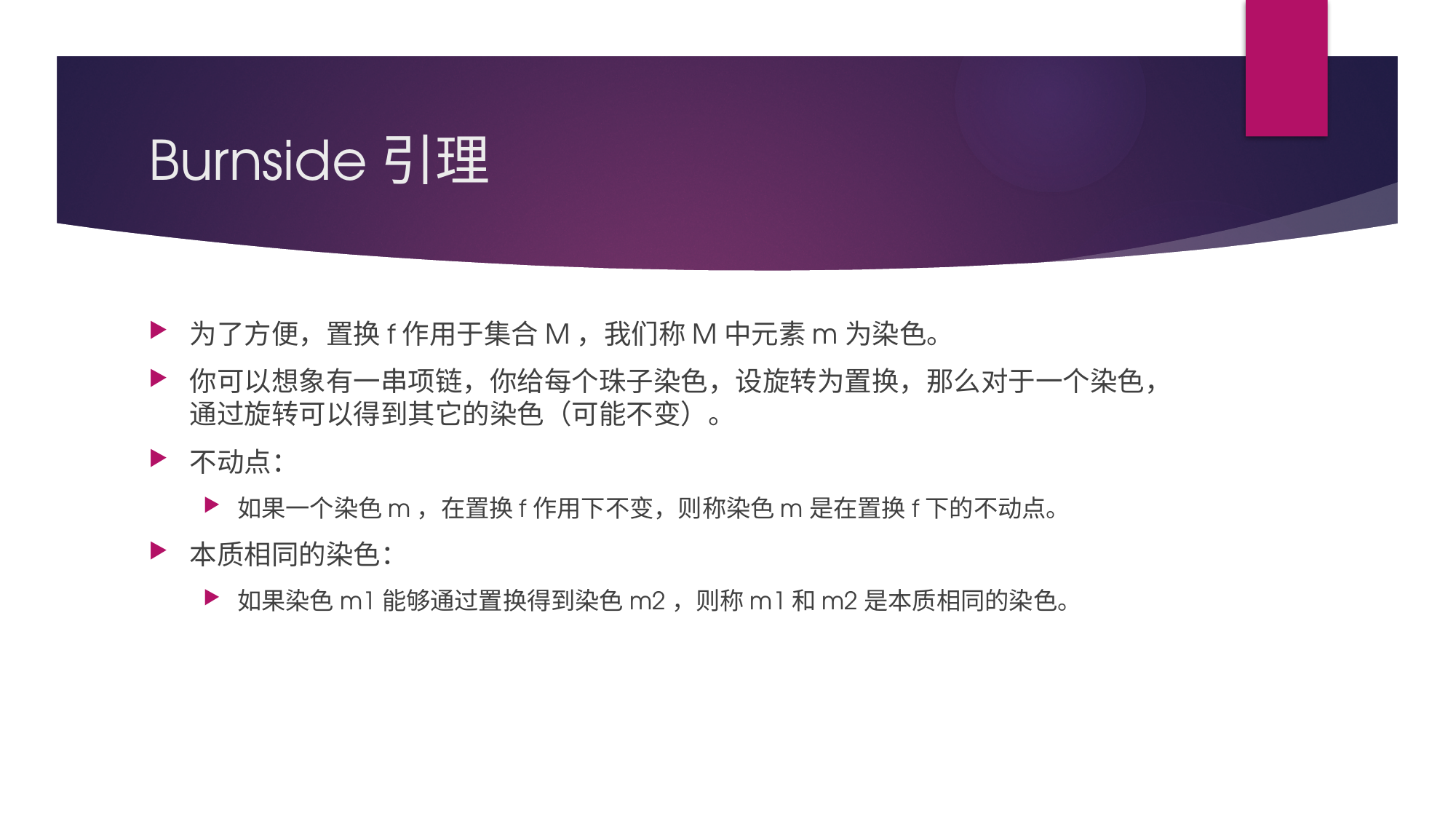

# Burnside引理
为了方便，置换f作用于集合M，我们称M中元素m为染色。
你可以想象有一串项链，你给每个珠子染色，设旋转为置换，那么对于一个染色，通过旋转可以得到其它的染色（可能不变）。
不动点：
如果一个染色m，在置换f作用下不变，则称染色m是在置换f下的不动点。
本质相同的染色：
如果染色m1能够通过置换得到染色m2，则称m1和m2是本质相同的染色。